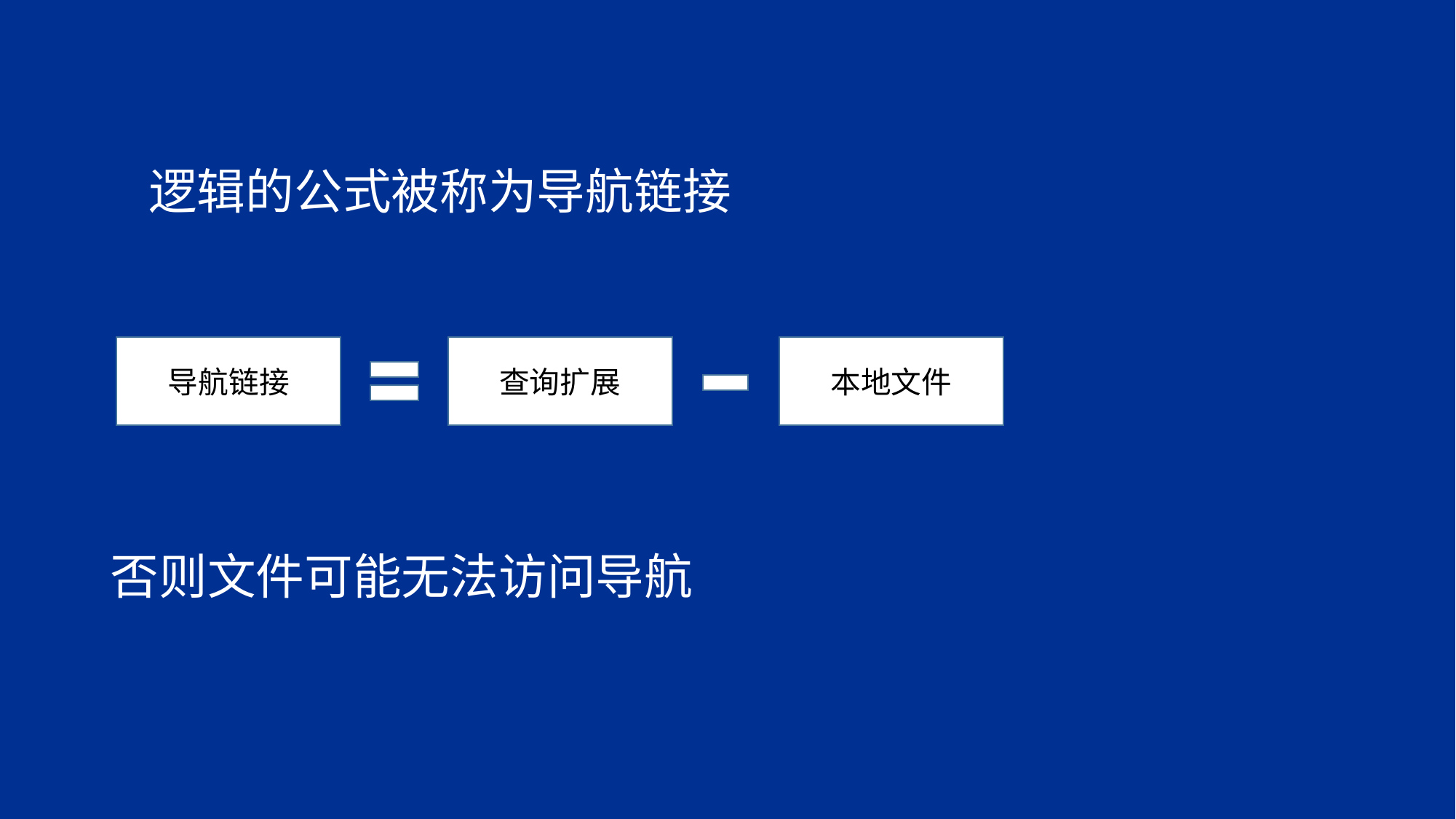

逻辑的公式被称为导航链接

导航链接
查询扩展
本地文件

否则文件可能无法访问导航